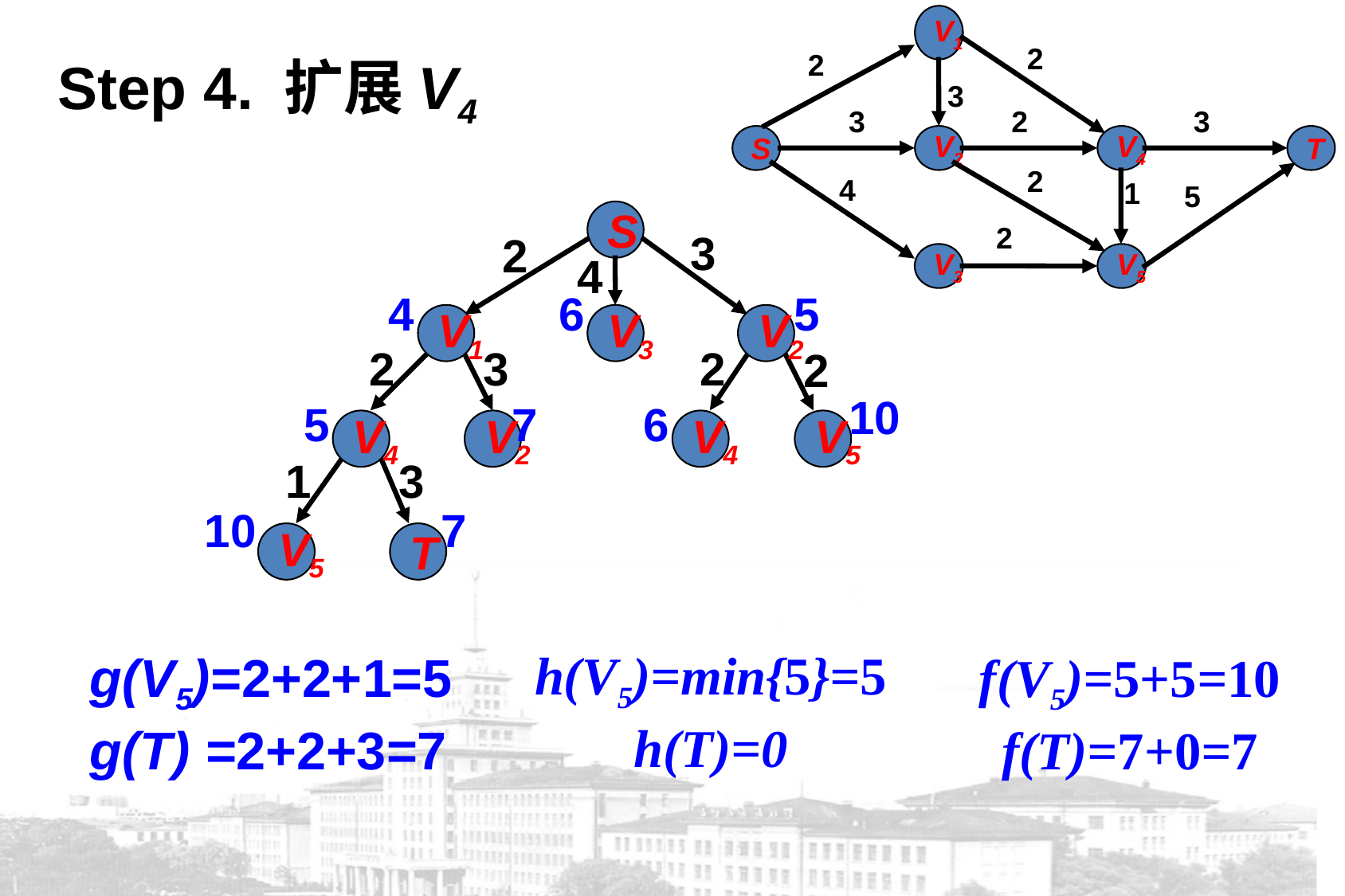

V1
2

2

3
3
2
3
S
V2
V4
T

2

4

5
2
V3
V5

Step 4. 扩展V4
1
S
3
2

4

4
6
5
V1
V3
V2
2
3
2
2

10
5
7
6
V4
V2
V4
V5
1
3

10
7
V5
T
h(V5)=min{5}=5
h(T)=0
g(V5)=2+2+1=5
g(T) =2+2+3=7
f(V5)=5+5=10
f(T)=7+0=7